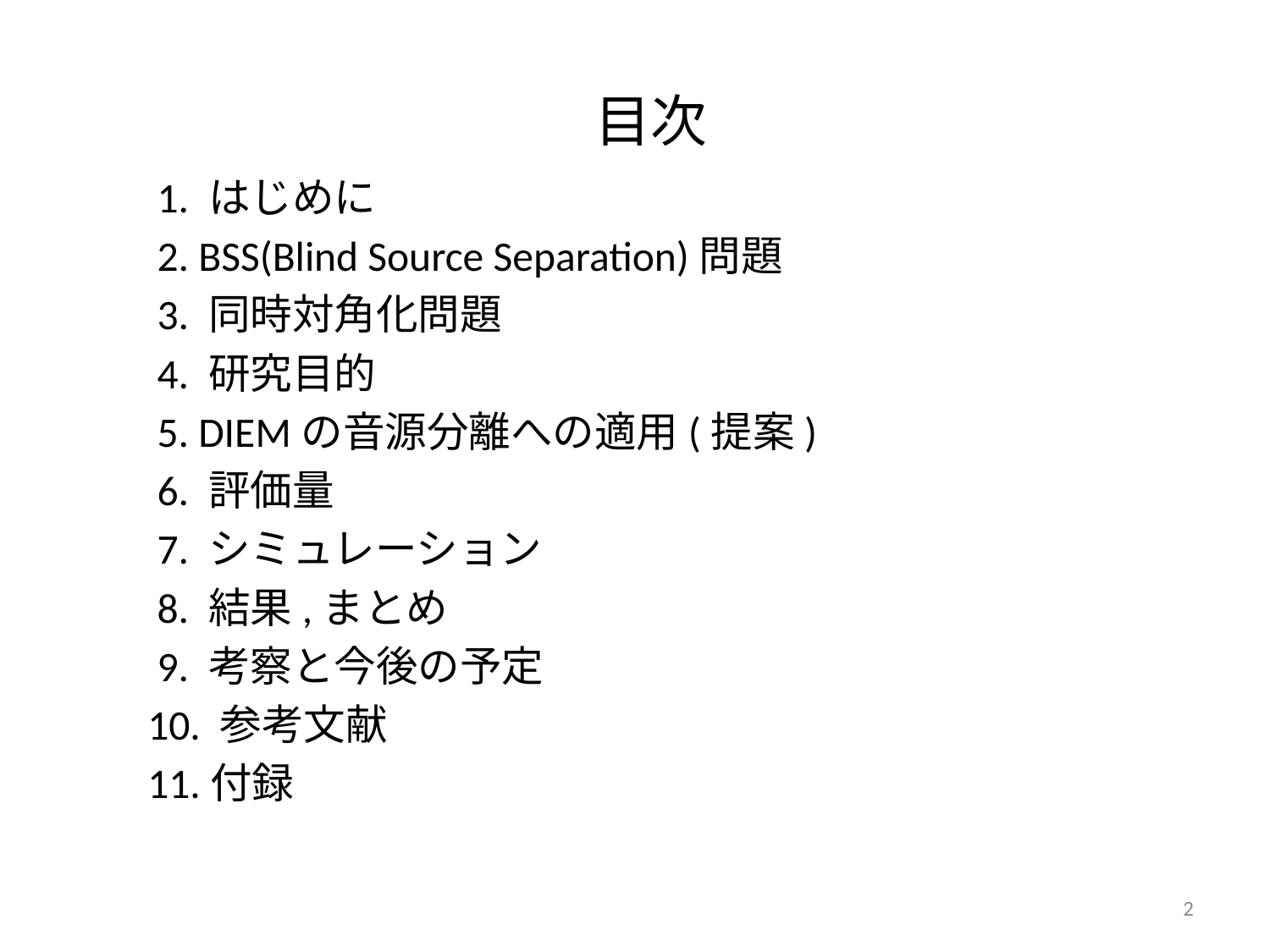

# 目次
 1. はじめに
 2. BSS(Blind Source Separation)問題
 3. 同時対角化問題
 4. 研究目的
 5. DIEMの音源分離への適用(提案)
 6. 評価量
 7. シミュレーション
 8. 結果,まとめ
 9. 考察と今後の予定
10. 参考文献
11.付録

2